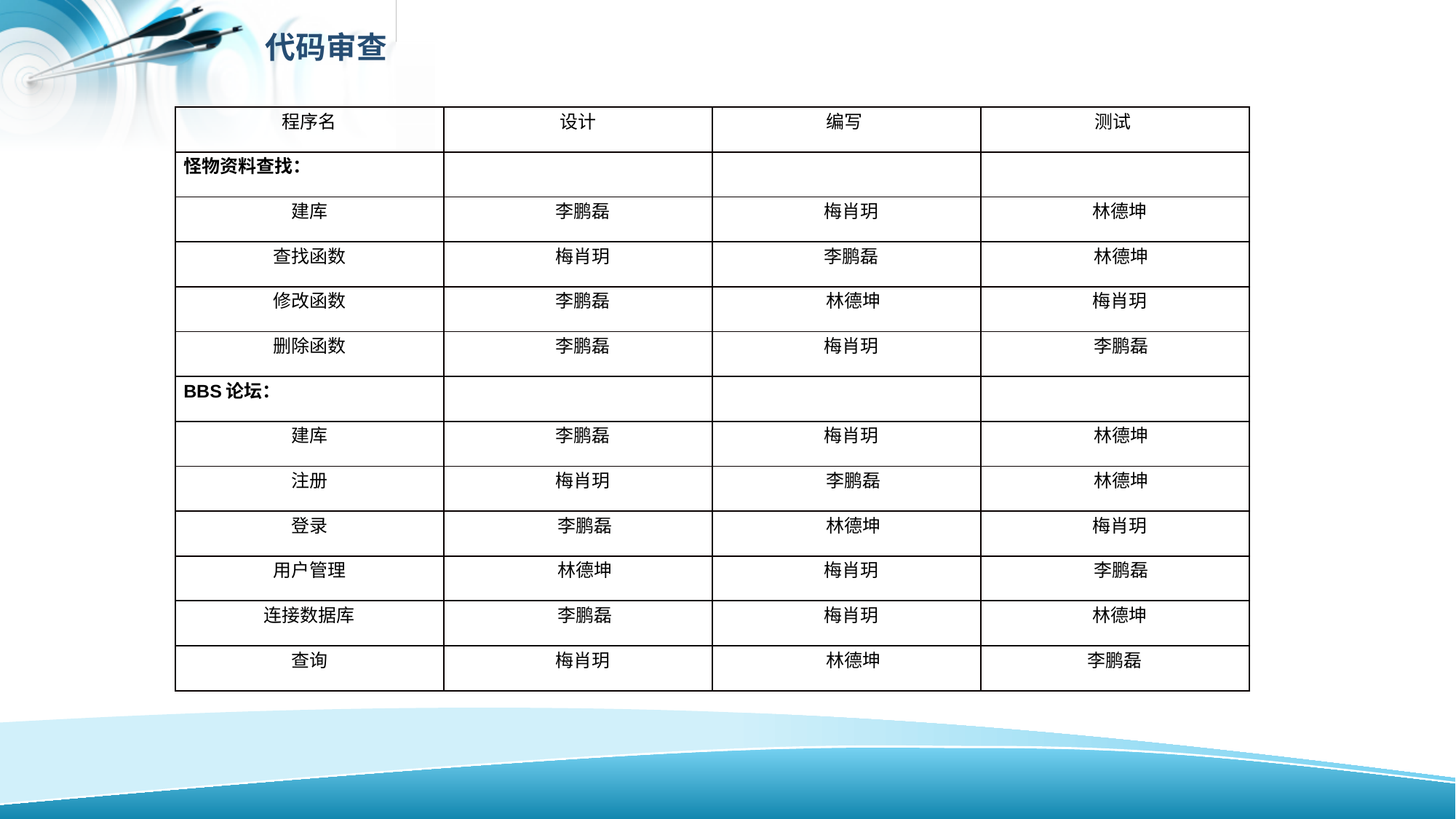

代码审查
| 程序名 | 设计 | 编写 | 测试 |
| --- | --- | --- | --- |
| 怪物资料查找： |  |  |  |
| 建库 | 李鹏磊 | 梅肖玥 | 林德坤 |
| 查找函数 | 梅肖玥 | 李鹏磊 | 林德坤 |
| 修改函数 | 李鹏磊 | 林德坤 | 梅肖玥 |
| 删除函数 | 李鹏磊 | 梅肖玥 | 李鹏磊 |
| BBS论坛： |  |  |  |
| 建库 | 李鹏磊 | 梅肖玥 | 林德坤 |
| 注册 | 梅肖玥 | 李鹏磊 | 林德坤 |
| 登录 | 李鹏磊 | 林德坤 | 梅肖玥 |
| 用户管理 | 林德坤 | 梅肖玥 | 李鹏磊 |
| 连接数据库 | 李鹏磊 | 梅肖玥 | 林德坤 |
| 查询 | 梅肖玥 | 林德坤 | 李鹏磊 |